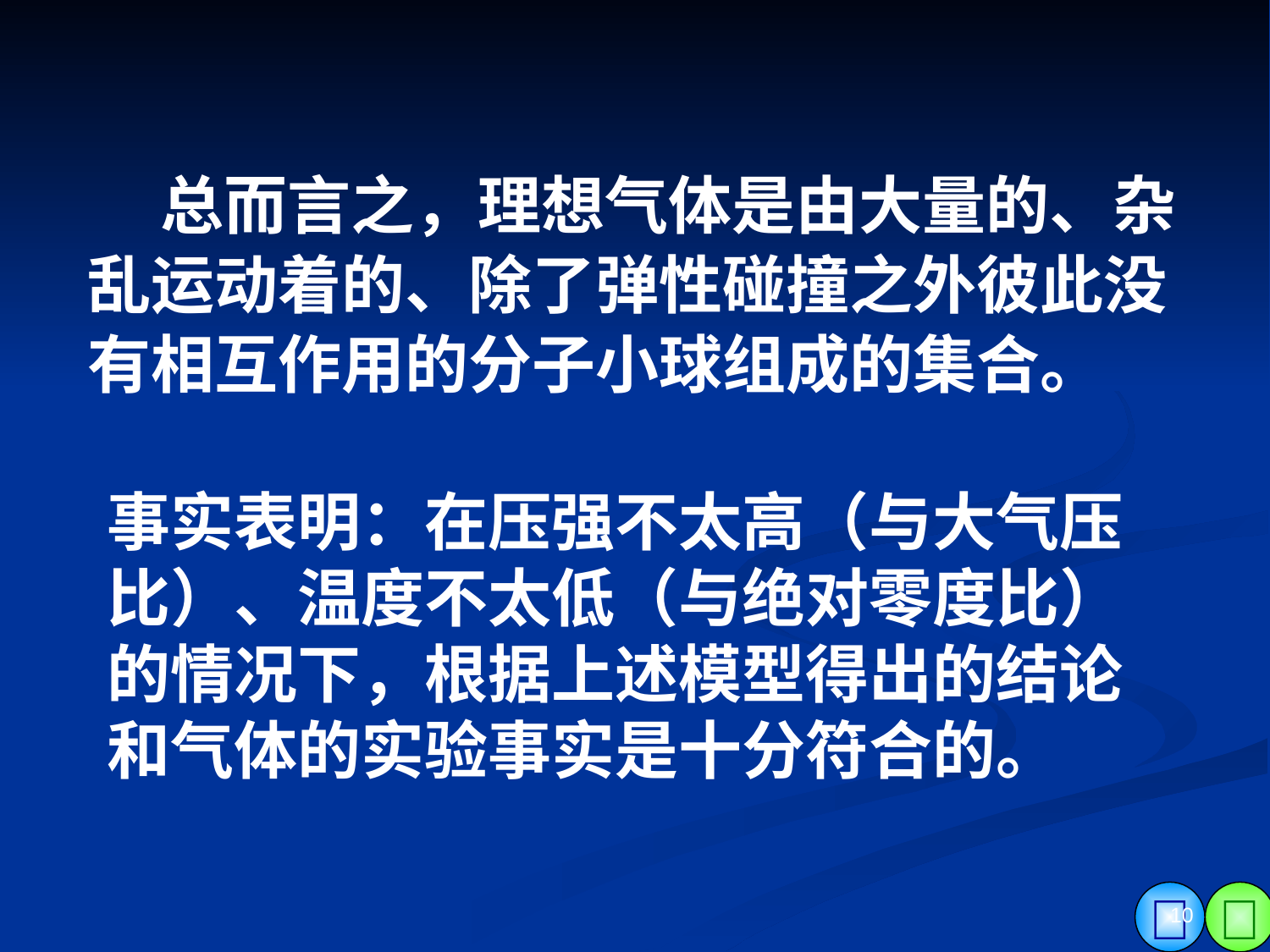

总而言之，理想气体是由大量的、杂乱运动着的、除了弹性碰撞之外彼此没有相互作用的分子小球组成的集合。
事实表明：在压强不太高（与大气压比）、温度不太低（与绝对零度比）的情况下，根据上述模型得出的结论和气体的实验事实是十分符合的。
10